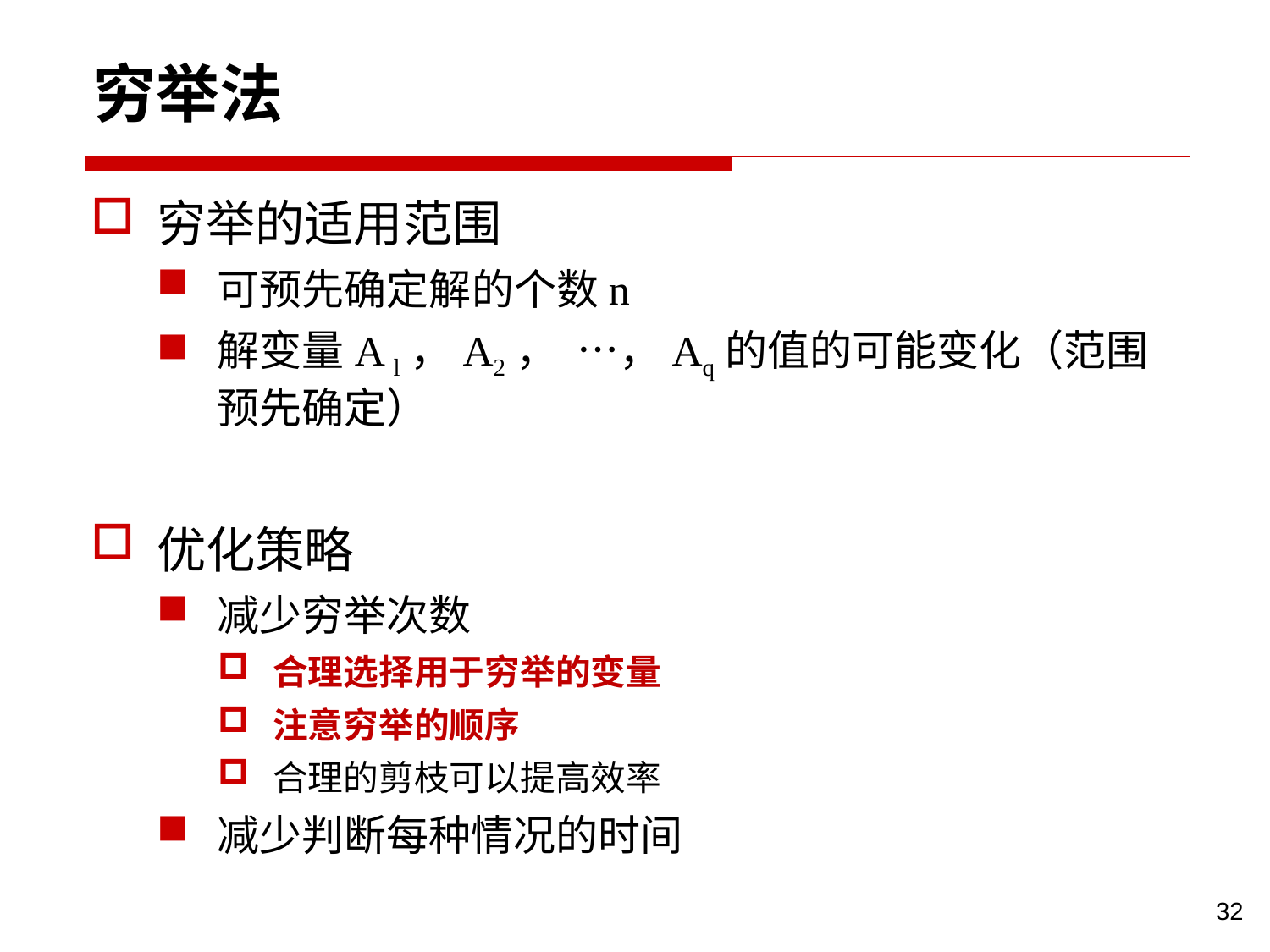

# 穷举法
穷举的适用范围
可预先确定解的个数n
解变量A l，A2，  …，Aq的值的可能变化（范围预先确定）

优化策略
减少穷举次数
合理选择用于穷举的变量
注意穷举的顺序
合理的剪枝可以提高效率
减少判断每种情况的时间

32